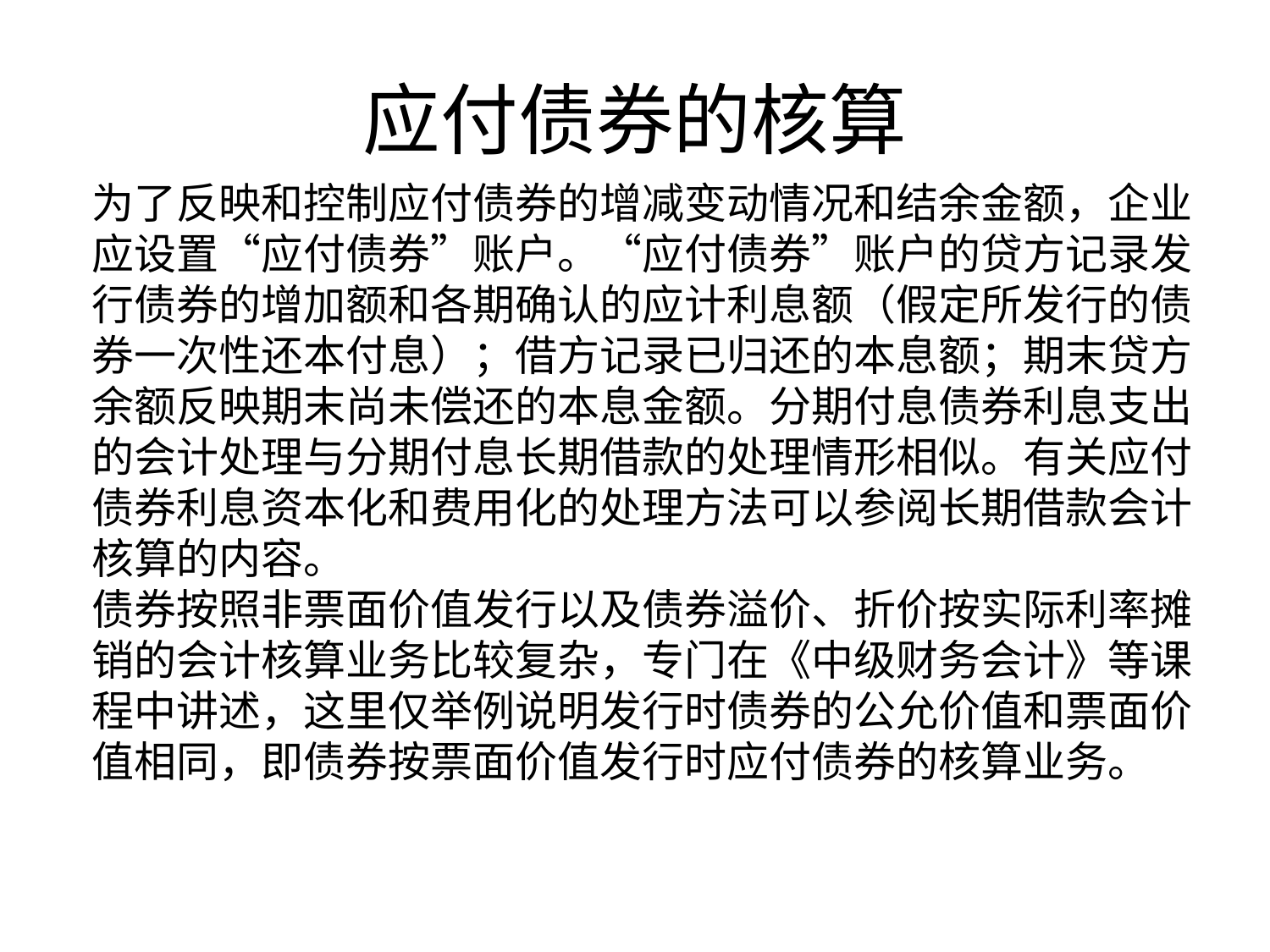

# 应付债券的核算
为了反映和控制应付债券的增减变动情况和结余金额，企业应设置“应付债券”账户。“应付债券”账户的贷方记录发行债券的增加额和各期确认的应计利息额（假定所发行的债券一次性还本付息）；借方记录已归还的本息额；期末贷方余额反映期末尚未偿还的本息金额。分期付息债券利息支出的会计处理与分期付息长期借款的处理情形相似。有关应付债券利息资本化和费用化的处理方法可以参阅长期借款会计核算的内容。
债券按照非票面价值发行以及债券溢价、折价按实际利率摊销的会计核算业务比较复杂，专门在《中级财务会计》等课程中讲述，这里仅举例说明发行时债券的公允价值和票面价值相同，即债券按票面价值发行时应付债券的核算业务。